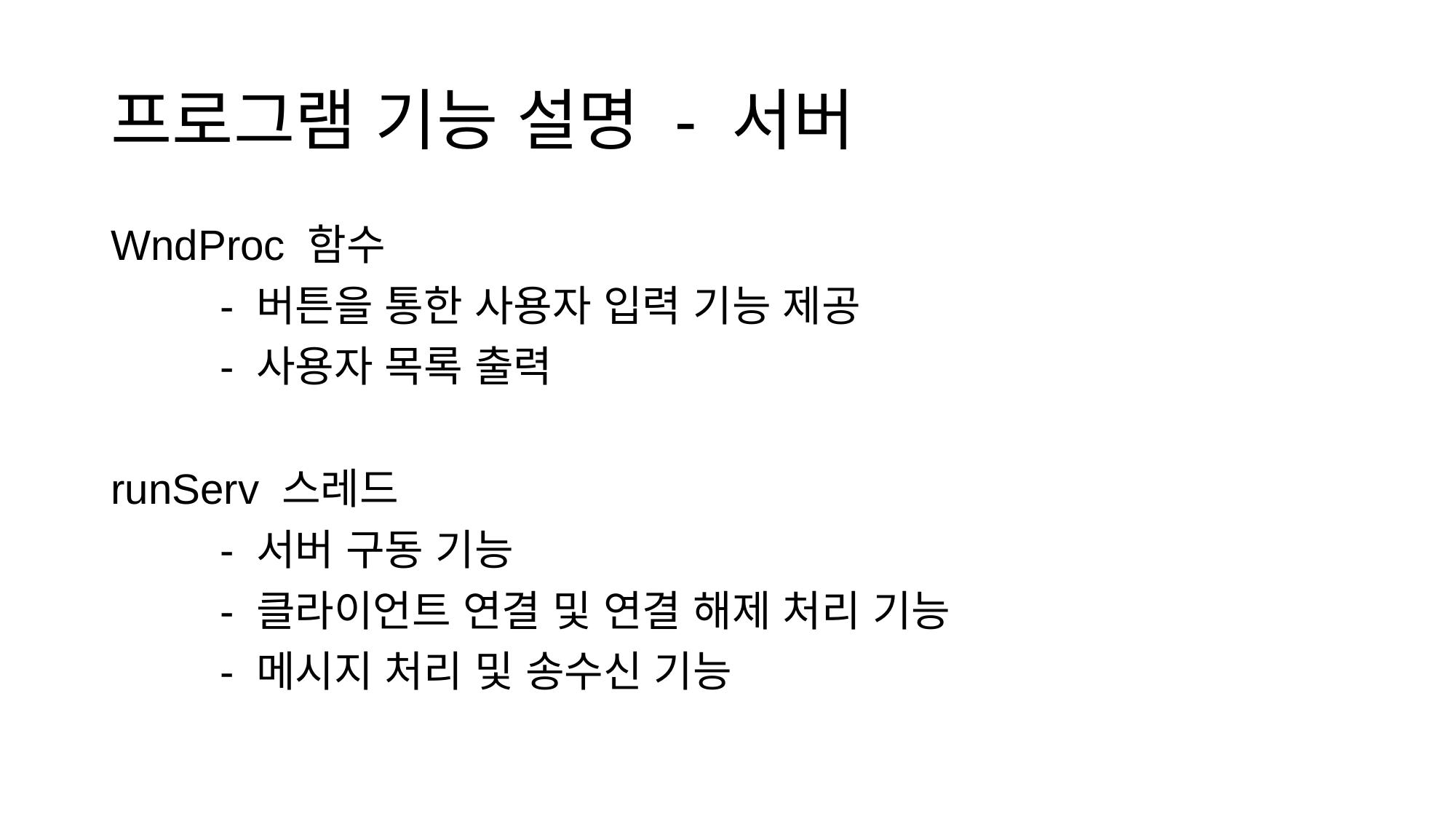

# 프로그램 기능 설명 - 서버
WndProc 함수
	- 버튼을 통한 사용자 입력 기능 제공
	- 사용자 목록 출력

runServ 스레드
	- 서버 구동 기능
	- 클라이언트 연결 및 연결 해제 처리 기능
	- 메시지 처리 및 송수신 기능